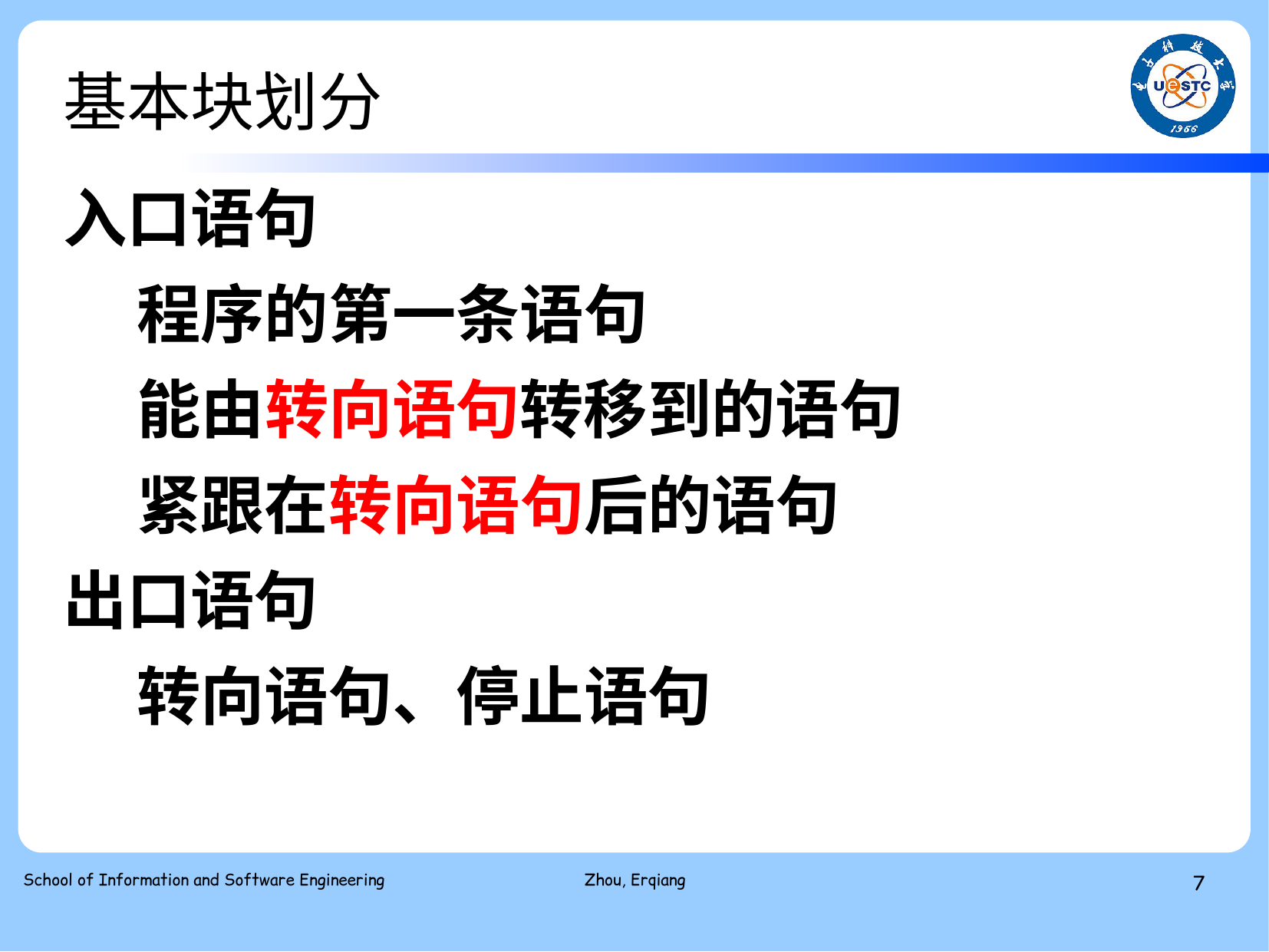

# 基本块划分
入口语句
    程序的第一条语句
    能由转向语句转移到的语句
    紧跟在转向语句后的语句
出口语句
    转向语句、停止语句

 School of Information and Software Engineering
Zhou, Erqiang
7